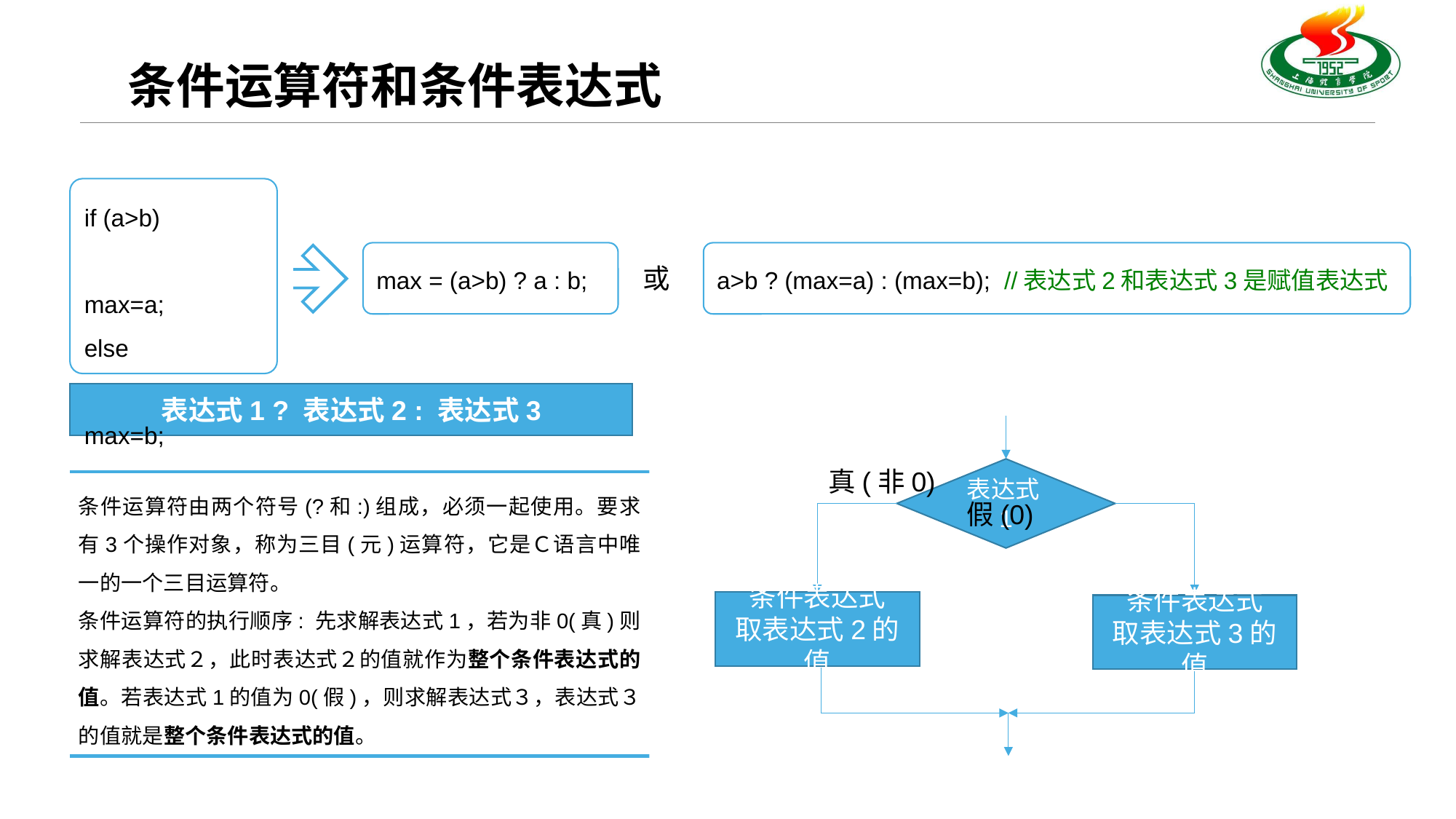

# 条件运算符和条件表达式
if (a>b)
	max=a;
else
	max=b;
max = (a>b) ? a : b;
a>b ? (max=a) : (max=b);  //表达式2和表达式3是赋值表达式

或
表达式1 ? 表达式2 : 表达式3
真(非0)				   假(0)
表达式1

条件表达式
取表达式2的值
条件表达式
取表达式3的值

条件运算符由两个符号(?和:)组成，必须一起使用。要求有3个操作对象，称为三目(元)运算符，它是Ｃ语言中唯一的一个三目运算符。
条件运算符的执行顺序: 先求解表达式1，若为非0(真)则求解表达式２，此时表达式２的值就作为整个条件表达式的值。若表达式1的值为0(假)，则求解表达式３，表达式３的值就是整个条件表达式的值。